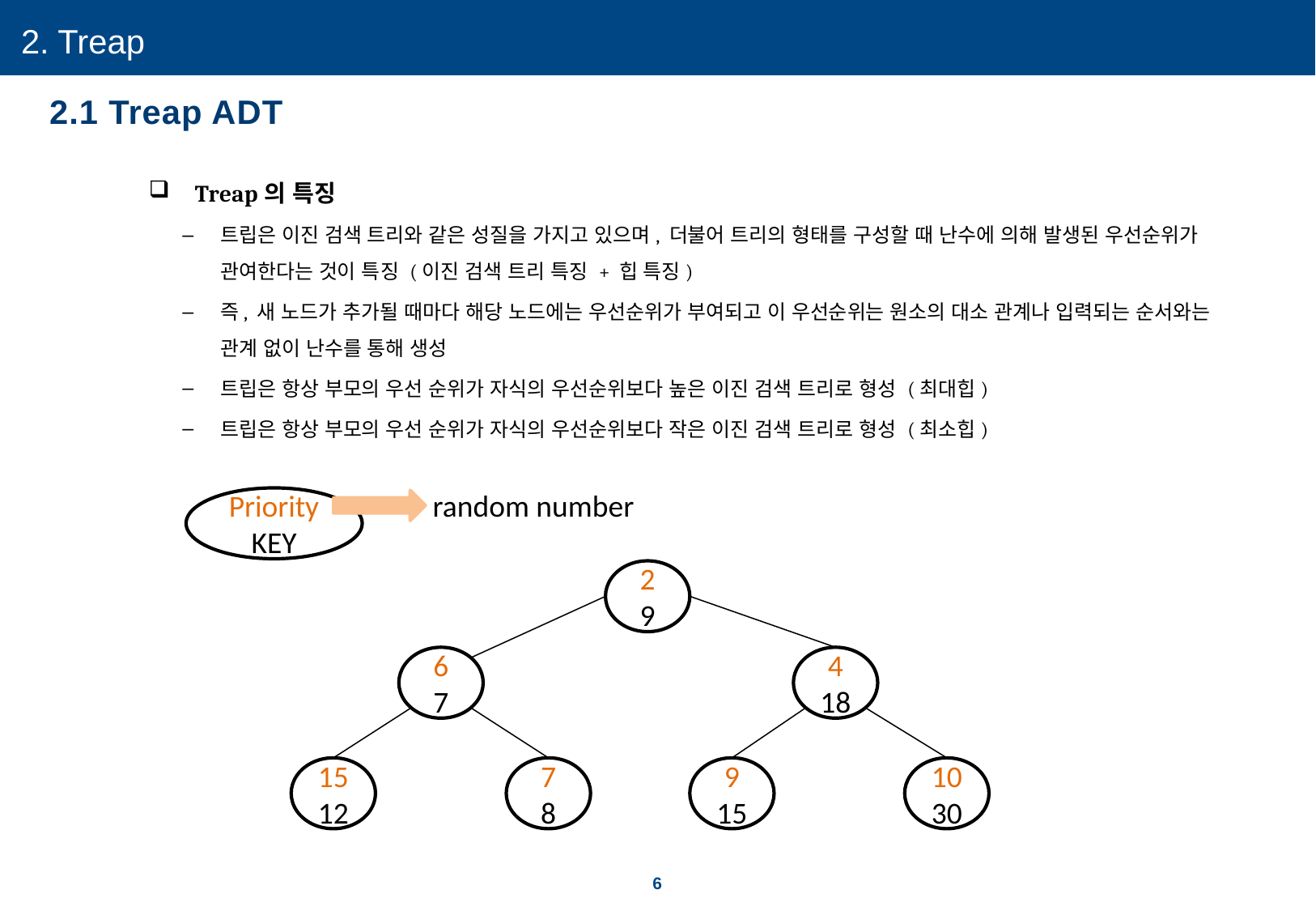

2. Treap
2.1 Treap ADT
Treap의 특징
트립은 이진 검색 트리와 같은 성질을 가지고 있으며, 더불어 트리의 형태를 구성할 때 난수에 의해 발생된 우선순위가 관여한다는 것이 특징 (이진 검색 트리 특징 + 힙 특징)
즉, 새 노드가 추가될 때마다 해당 노드에는 우선순위가 부여되고 이 우선순위는 원소의 대소 관계나 입력되는 순서와는 관계 없이 난수를 통해 생성
트립은 항상 부모의 우선 순위가 자식의 우선순위보다 높은 이진 검색 트리로 형성 (최대힙)
트립은 항상 부모의 우선 순위가 자식의 우선순위보다 작은 이진 검색 트리로 형성 (최소힙)
random number
Priority
KEY

2
9
6
7
4
18
15
12
7
8
9
15
10
30
6